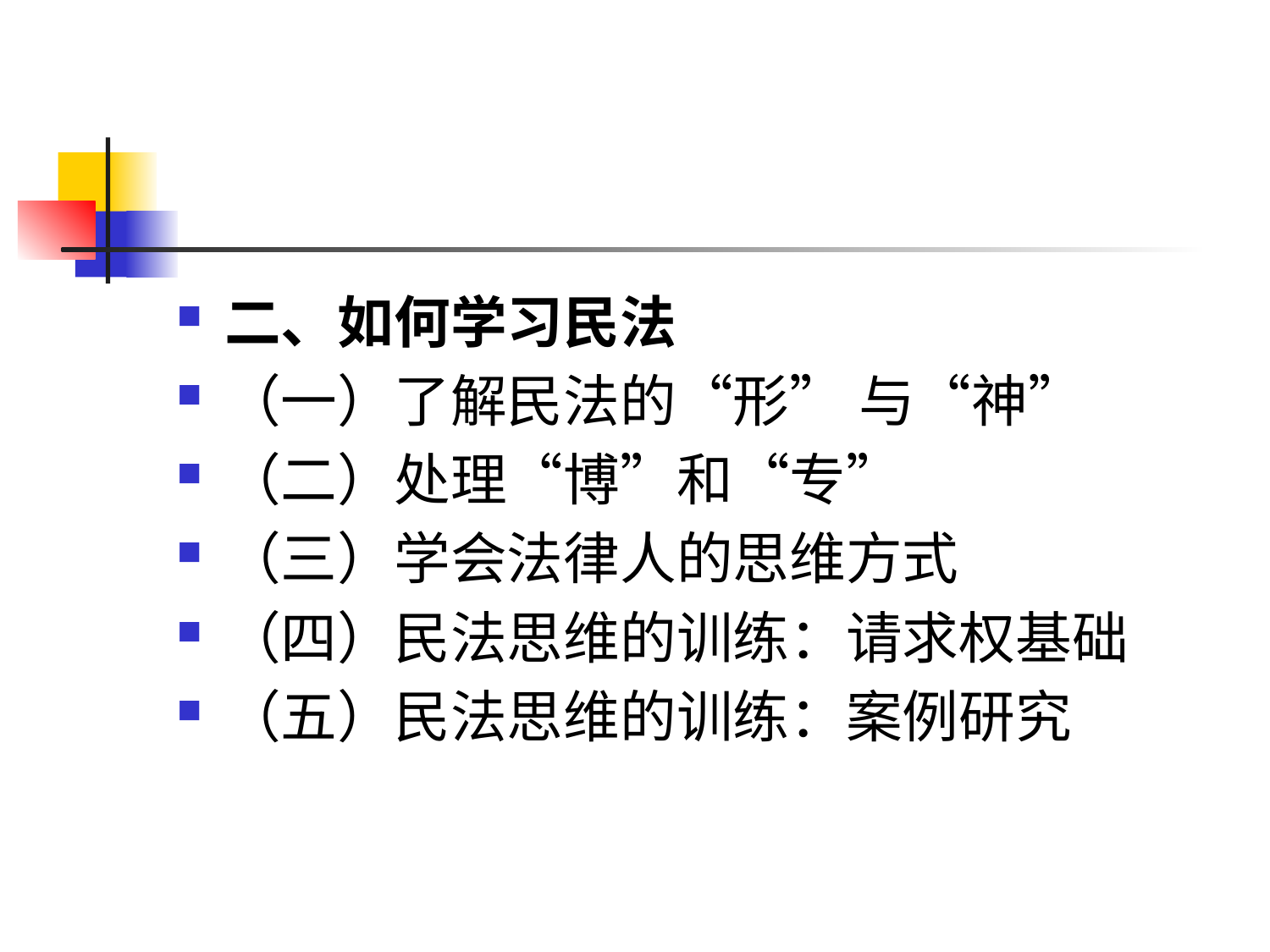

#
二、如何学习民法
（一）了解民法的“形” 与“神”
（二）处理“博”和“专”
（三）学会法律人的思维方式
（四）民法思维的训练：请求权基础
（五）民法思维的训练：案例研究